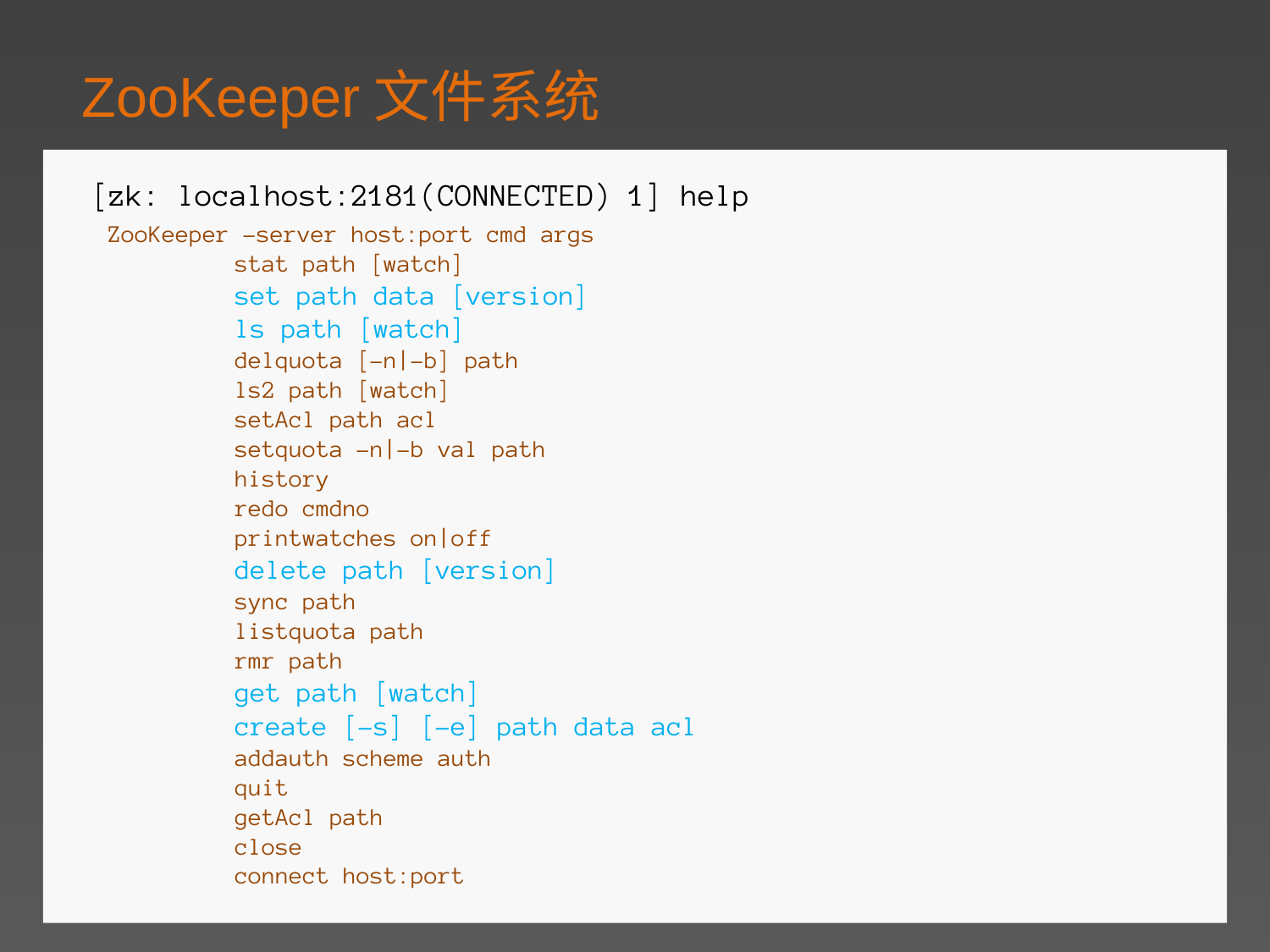

ZooKeeper文件系统
   [zk: localhost:2181(CONNECTED) 1] help
ZooKeeper -server host:port cmd args
	stat path [watch]
	set path data [version]
	ls path [watch]
	delquota [-n|-b] path
	ls2 path [watch]
	setAcl path acl
	setquota -n|-b val path
	history
	redo cmdno
	printwatches on|off
	delete path [version]
	sync path
	listquota path
	rmr path
	get path [watch]
	create [-s] [-e] path data acl
	addauth scheme auth
	quit
	getAcl path
	close
	connect host:port